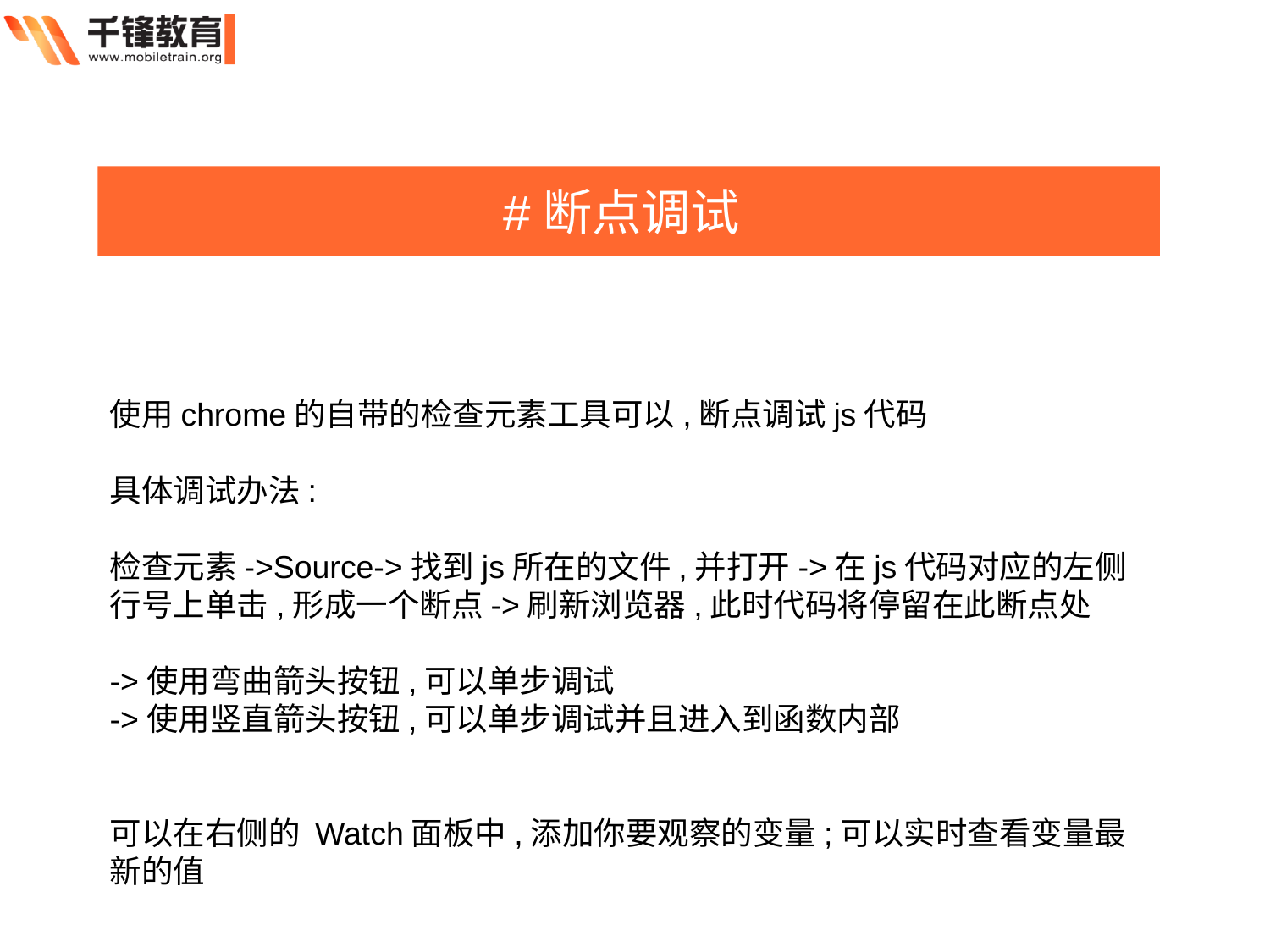

#断点调试
使用chrome的自带的检查元素工具可以,断点调试js代码

具体调试办法:

检查元素->Source->找到js所在的文件,并打开->在js代码对应的左侧行号上单击,形成一个断点->刷新浏览器,此时代码将停留在此断点处

->使用弯曲箭头按钮,可以单步调试
->使用竖直箭头按钮,可以单步调试并且进入到函数内部

可以在右侧的 Watch面板中,添加你要观察的变量;可以实时查看变量最新的值